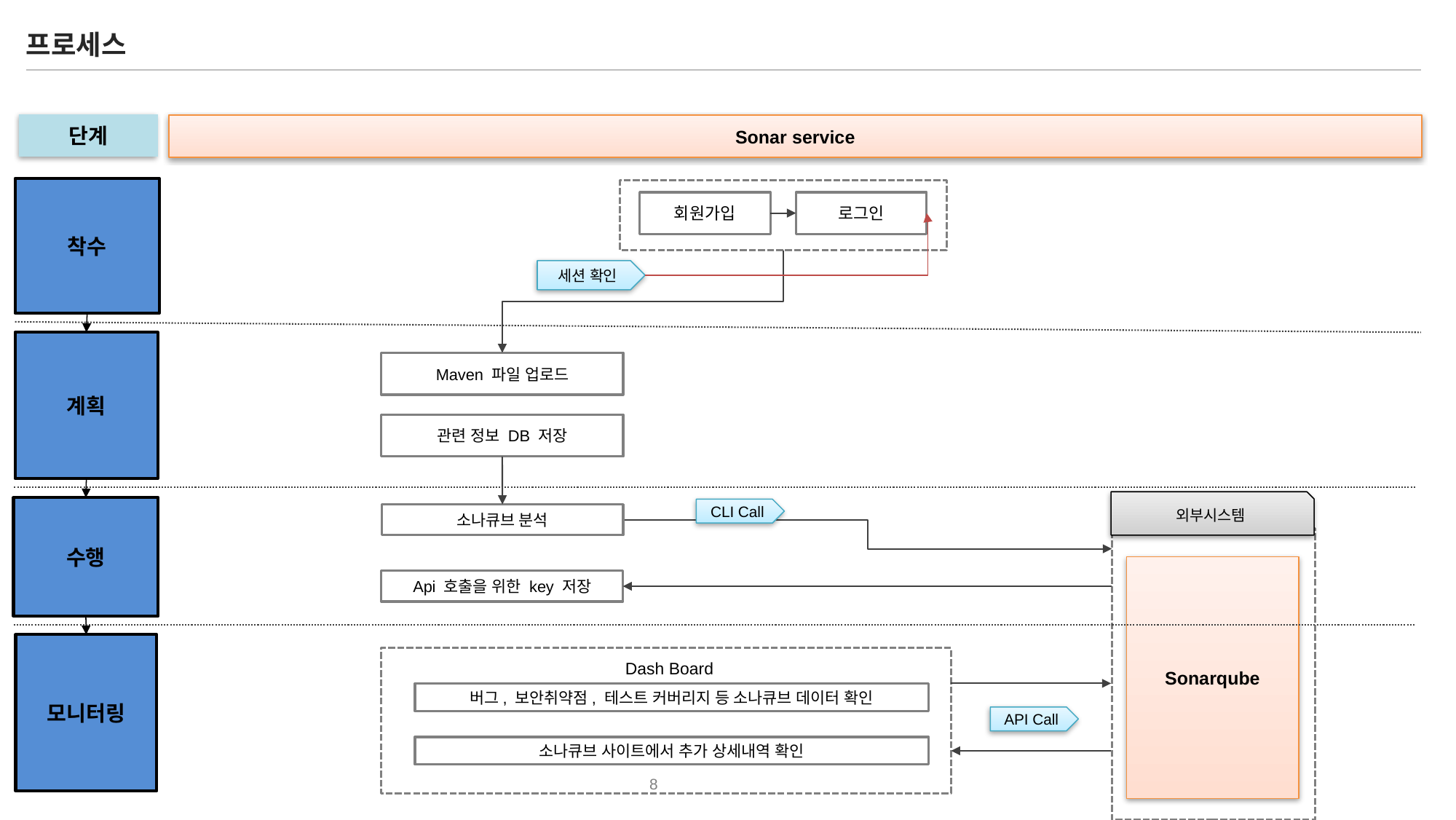

프로세스
단계
Sonar service
착수

회원가입
로그인
세션 확인
계획
Maven 파일 업로드
관련 정보 DB 저장
외부시스템
수행
CLI Call
소나큐브 분석

Sonarqube
Api 호출을 위한 key 저장
모니터링

Dash Board
버그, 보안취약점, 테스트 커버리지 등 소나큐브 데이터 확인
소나큐브 사이트에서 추가 상세내역 확인
API Call
8